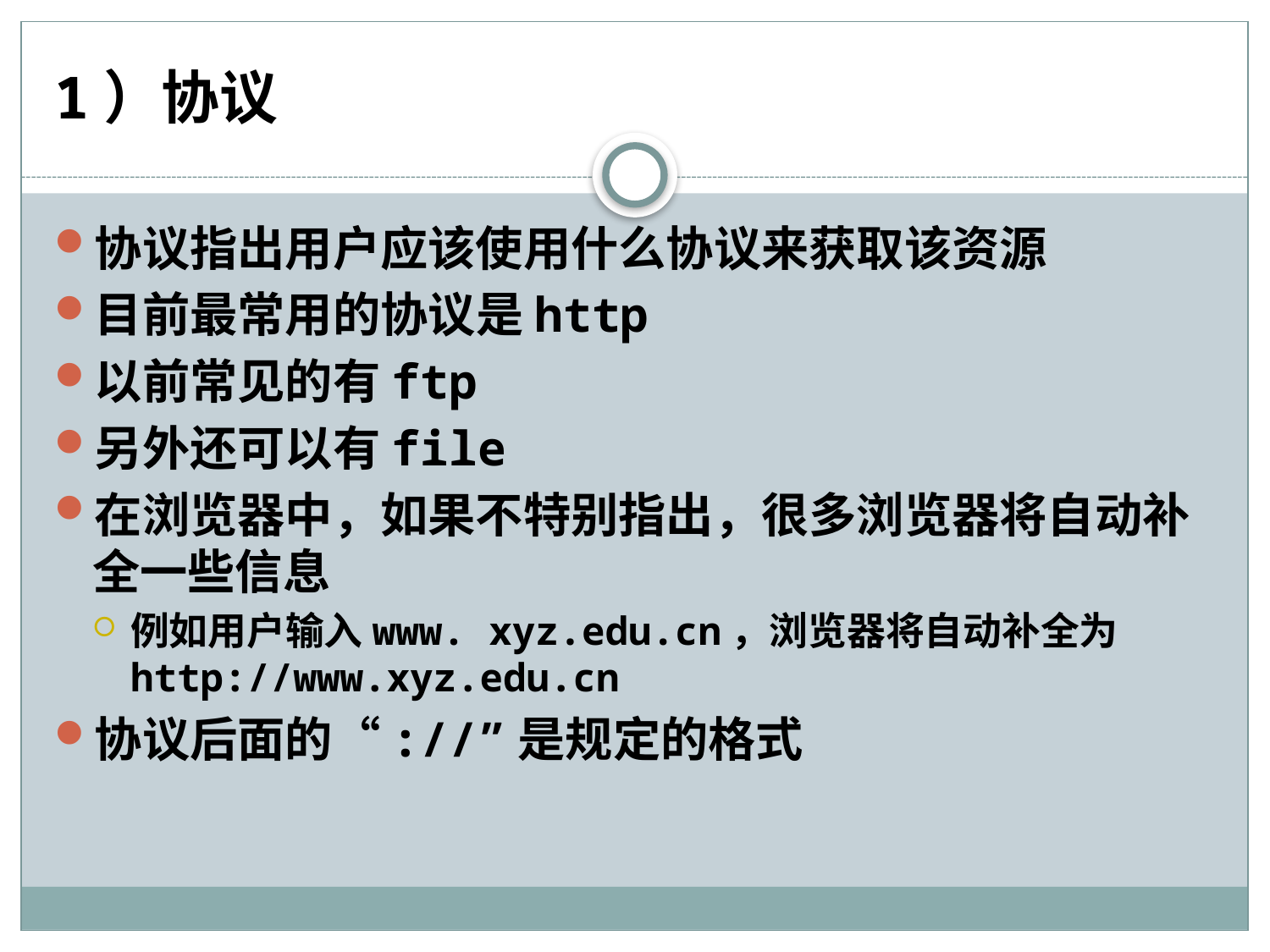

# 1）协议
协议指出用户应该使用什么协议来获取该资源
目前最常用的协议是http
以前常见的有ftp
另外还可以有file
在浏览器中，如果不特别指出，很多浏览器将自动补全一些信息
例如用户输入www. xyz.edu.cn，浏览器将自动补全为http://www.xyz.edu.cn
协议后面的“://”是规定的格式